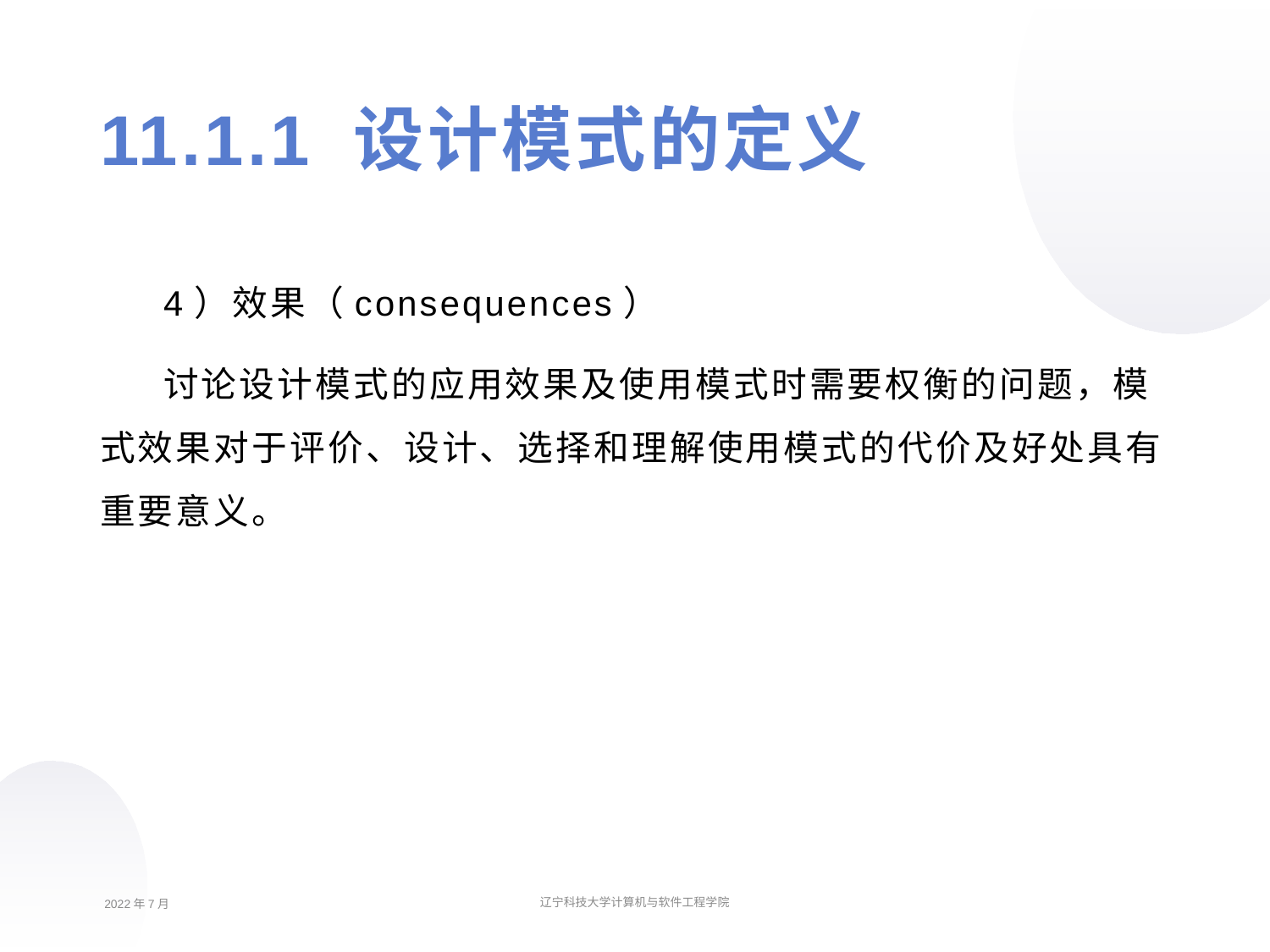

11.1.1 设计模式的定义
4）效果（consequences）
讨论设计模式的应用效果及使用模式时需要权衡的问题，模式效果对于评价、设计、选择和理解使用模式的代价及好处具有重要意义。

2022年7月
辽宁科技大学计算机与软件工程学院
9